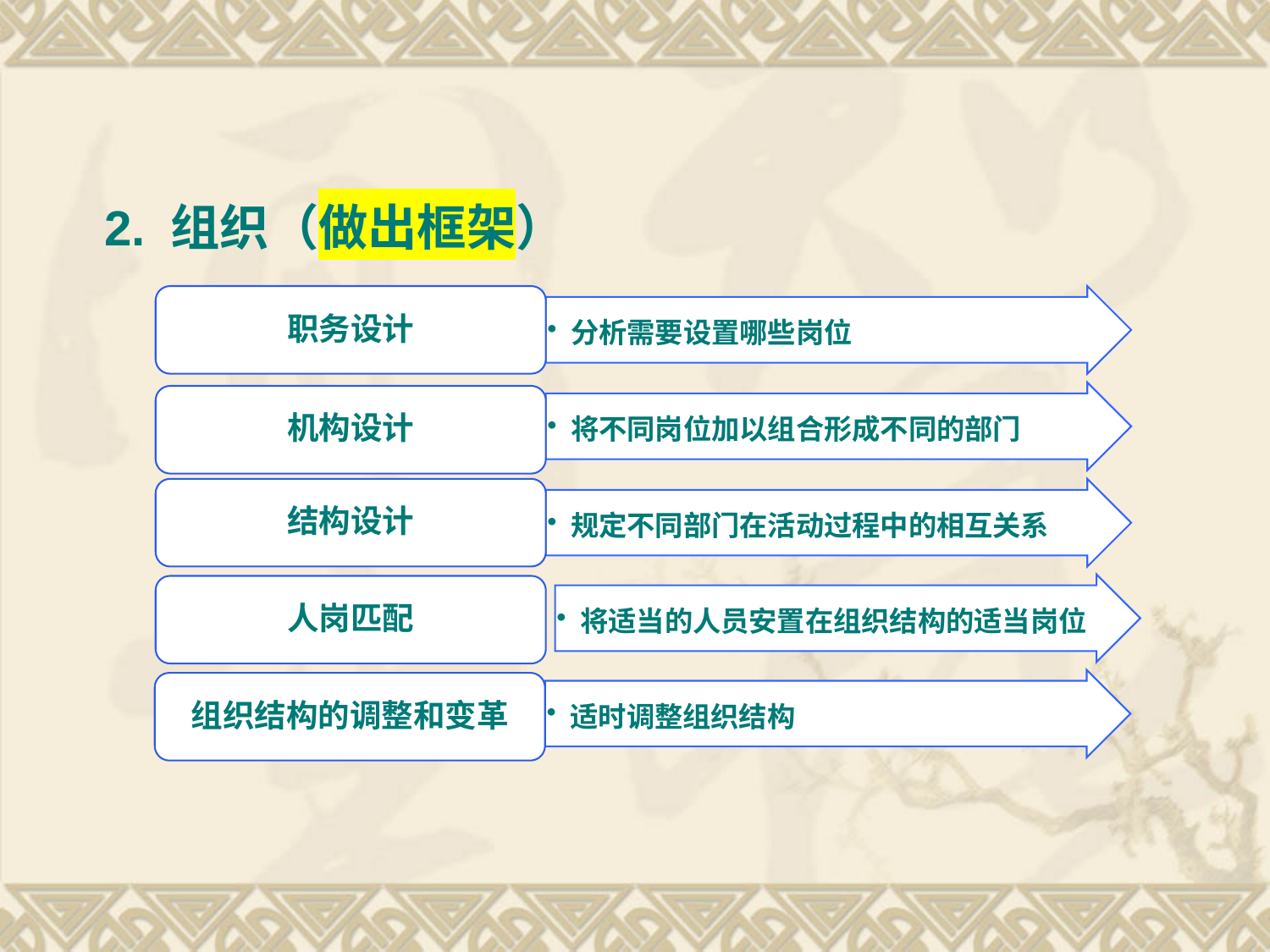

2. 组织（做出框架）

职务设计
分析需要设置哪些岗位
将不同岗位加以组合形成不同的部门
机构设计
结构设计
规定不同部门在活动过程中的相互关系
将适当的人员安置在组织结构的适当岗位
人岗匹配
适时调整组织结构
组织结构的调整和变革